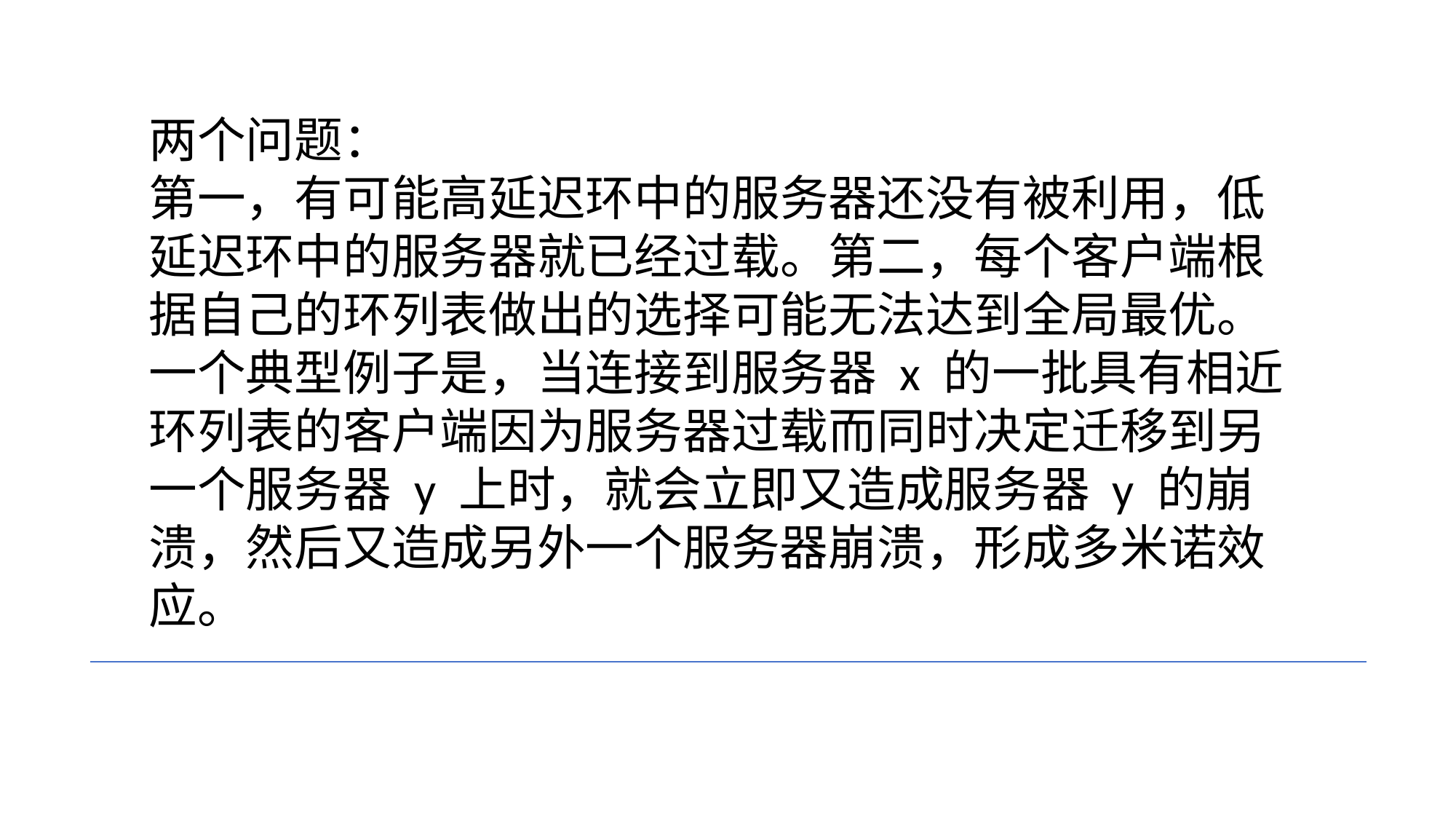

两个问题：
第一，有可能高延迟环中的服务器还没有被利用，低延迟环中的服务器就已经过载。第二，每个客户端根据自己的环列表做出的选择可能无法达到全局最优。一个典型例子是，当连接到服务器 x 的一批具有相近环列表的客户端因为服务器过载而同时决定迁移到另一个服务器 y 上时，就会立即又造成服务器 y 的崩溃，然后又造成另外一个服务器崩溃，形成多米诺效应。